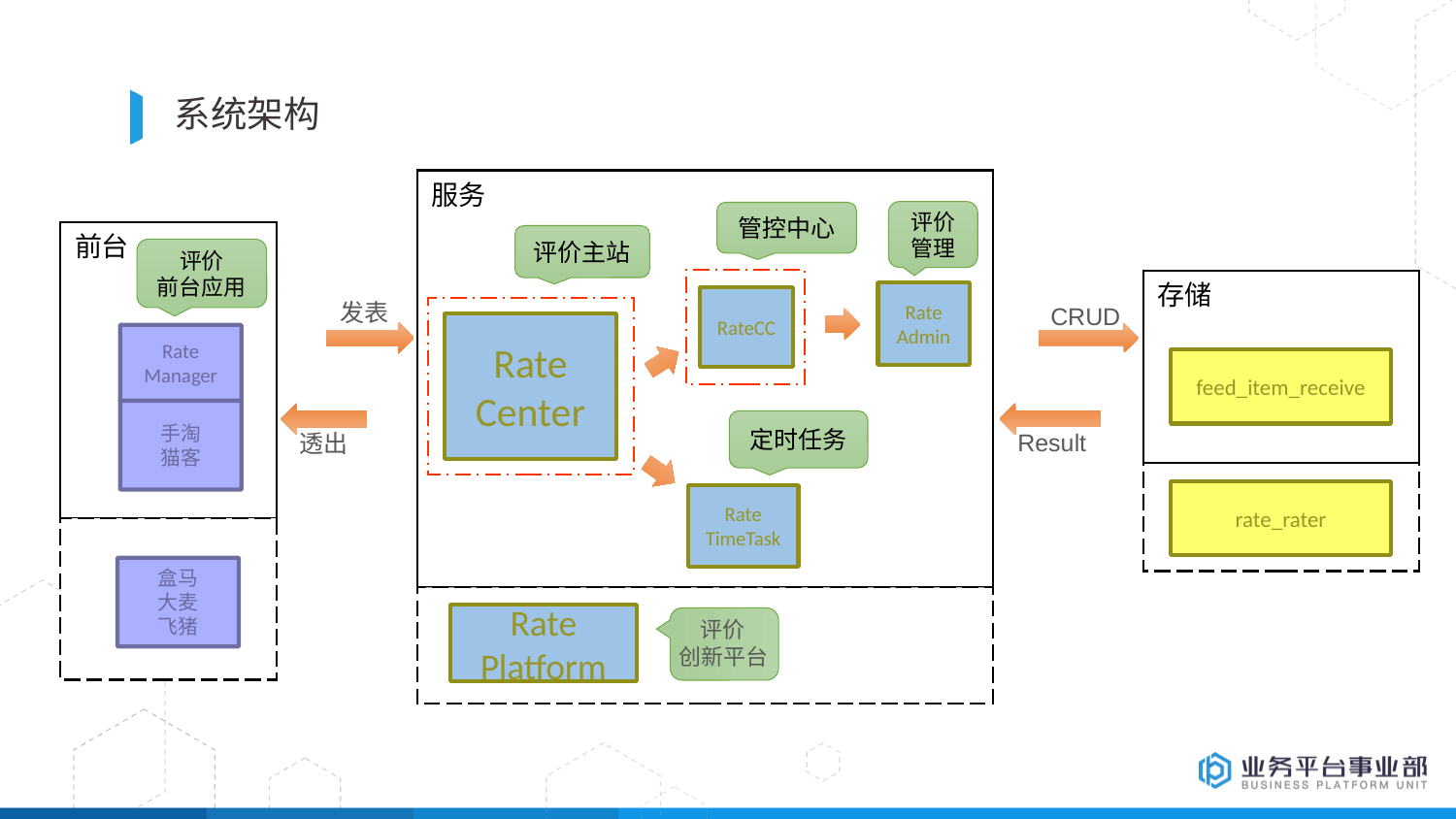

# 系统架构
服务
评价管理
管控中心
前台
评价主站
评价
前台应用

存储

Rate
Admin
RateCC
发表
CRUD

Rate
Center

Rate
Manager

feed_item_receive
手淘
猫客

定时任务

Result
透出

rate_rater
Rate
TimeTask

盒马
大麦
飞猪

Rate
Platform
   评价
创新平台